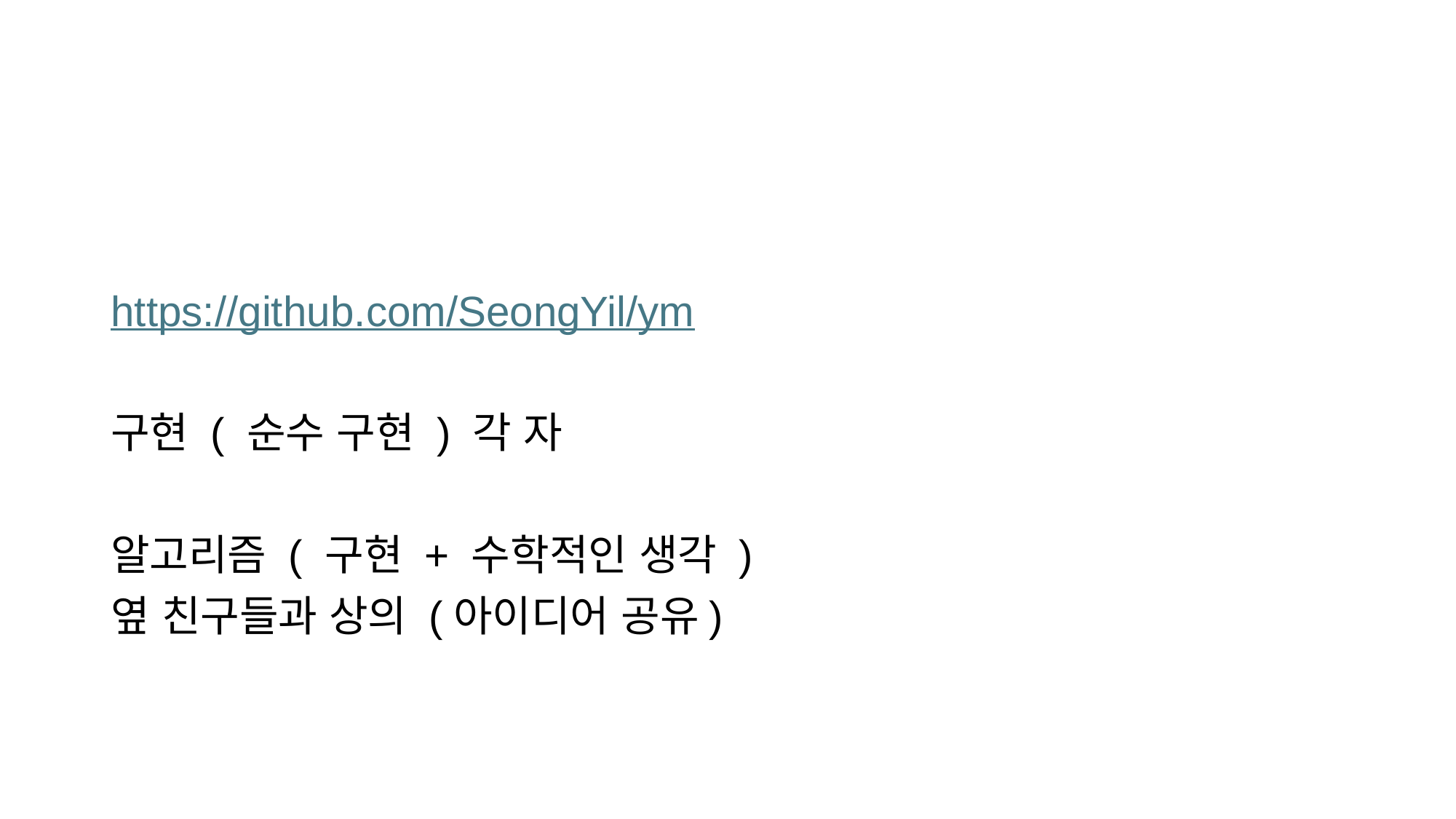

#

https://github.com/SeongYil/ym

구현 ( 순수 구현 ) 각 자

알고리즘 ( 구현 + 수학적인 생각 )
옆 친구들과 상의 (아이디어 공유)